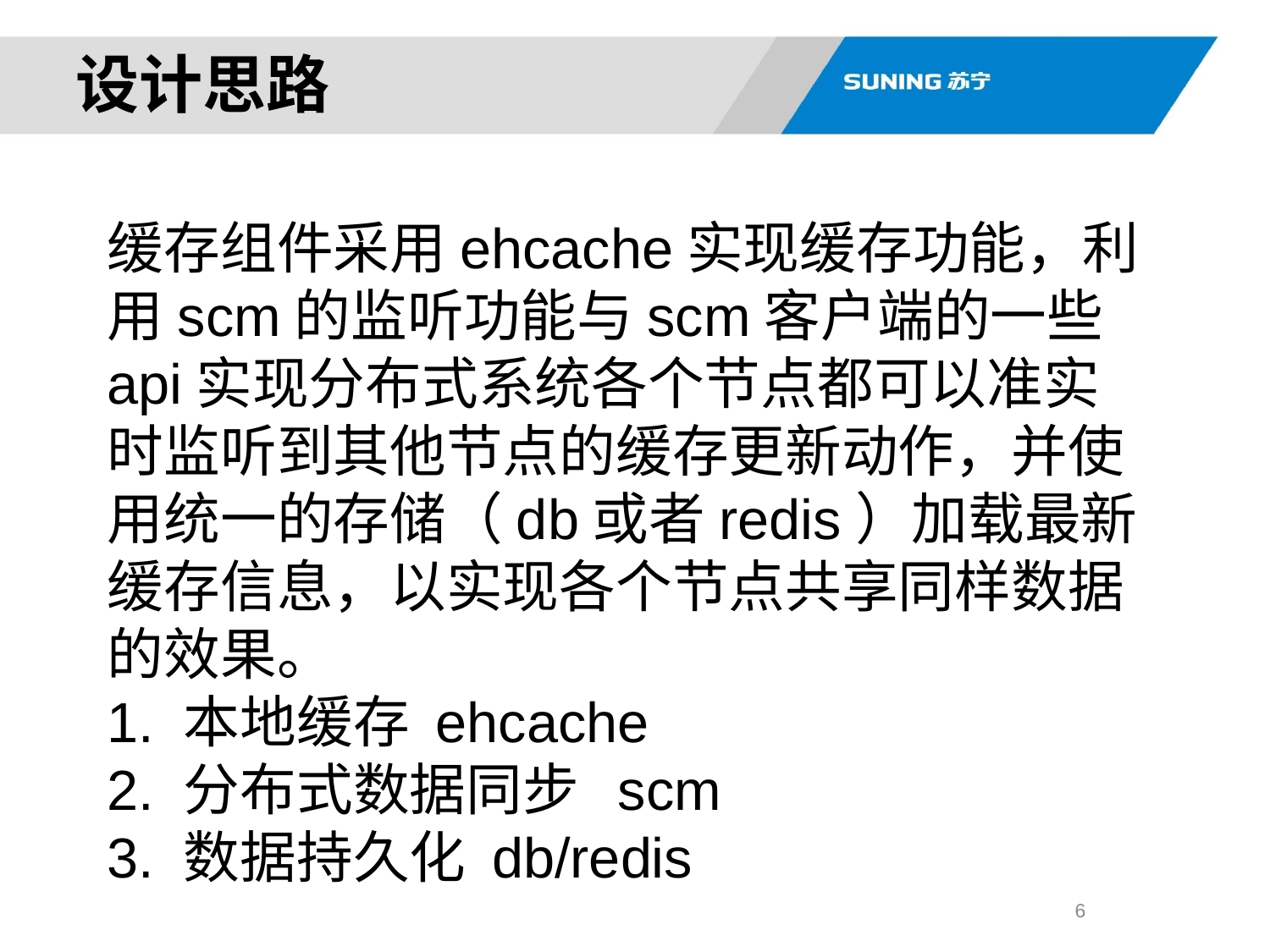

# 设计思路
缓存组件采用ehcache实现缓存功能，利用scm的监听功能与scm客户端的一些api实现分布式系统各个节点都可以准实时监听到其他节点的缓存更新动作，并使用统一的存储（db或者redis）加载最新缓存信息，以实现各个节点共享同样数据的效果。
1. 本地缓存 ehcache
2. 分布式数据同步  scm
3. 数据持久化 db/redis